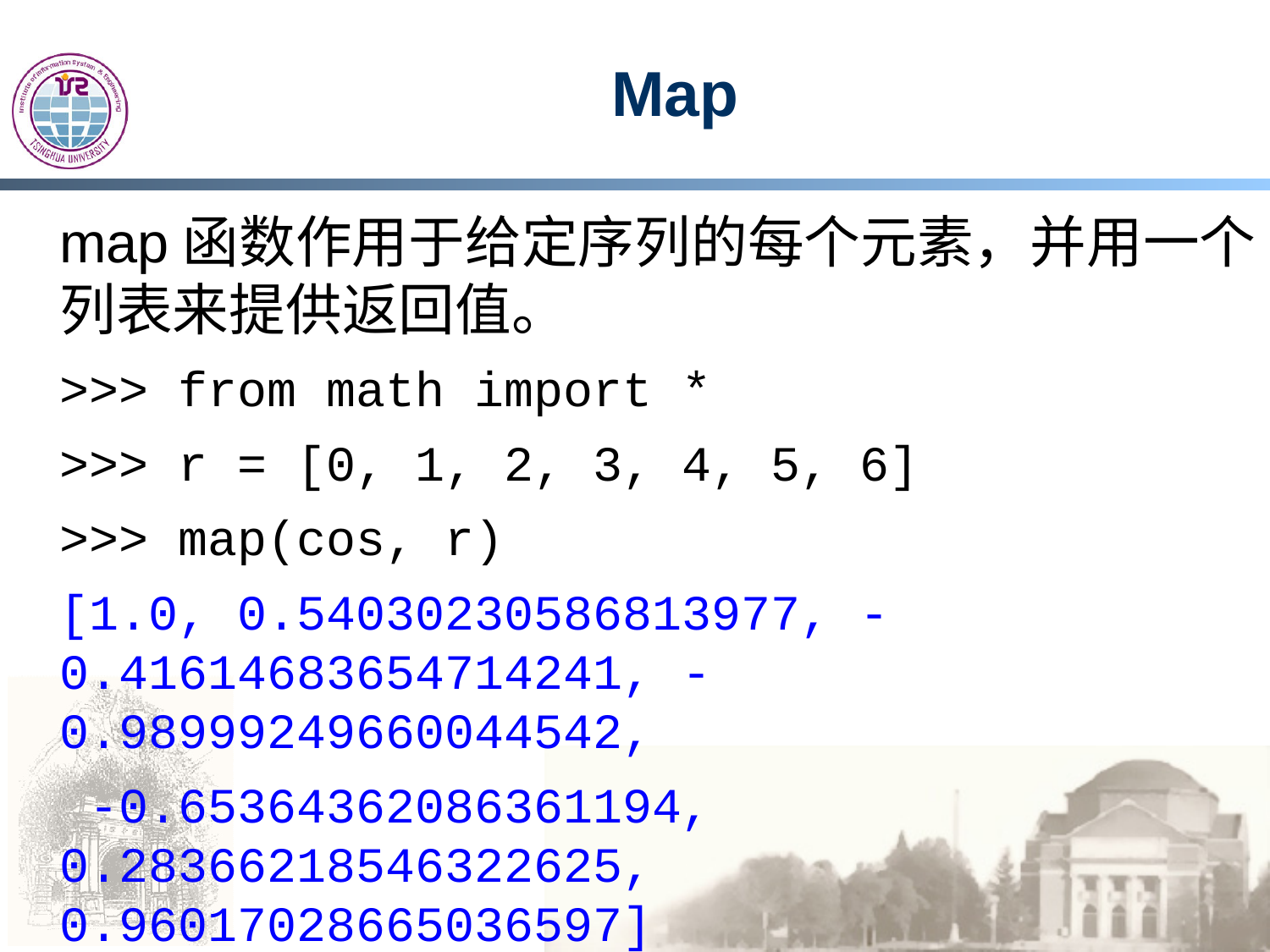

# Map
map函数作用于给定序列的每个元素，并用一个列表来提供返回值。
>>> from math import *
>>> r = [0, 1, 2, 3, 4, 5, 6]
>>> map(cos, r)
[1.0, 0.54030230586813977, -0.41614683654714241, -0.98999249660044542,
 -0.65364362086361194, 0.28366218546322625, 0.96017028665036597]